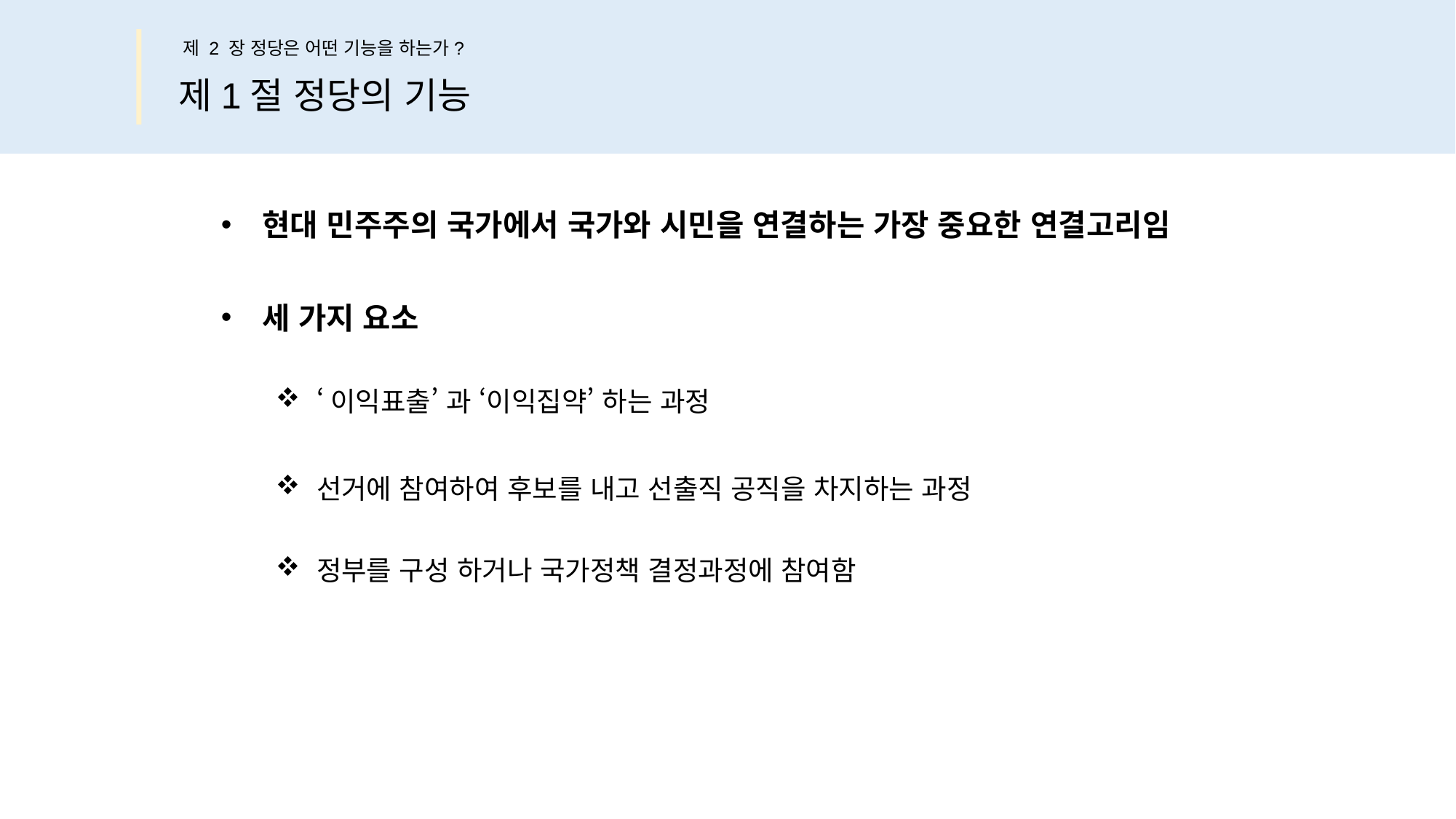

제 2 장 정당은 어떤 기능을 하는가?
제1절 정당의 기능
현대 민주주의 국가에서 국가와 시민을 연결하는 가장 중요한 연결고리임

세 가지 요소

‘이익표출’ 과 ‘이익집약’ 하는 과정

선거에 참여하여 후보를 내고 선출직 공직을 차지하는 과정

정부를 구성 하거나 국가정책 결정과정에 참여함